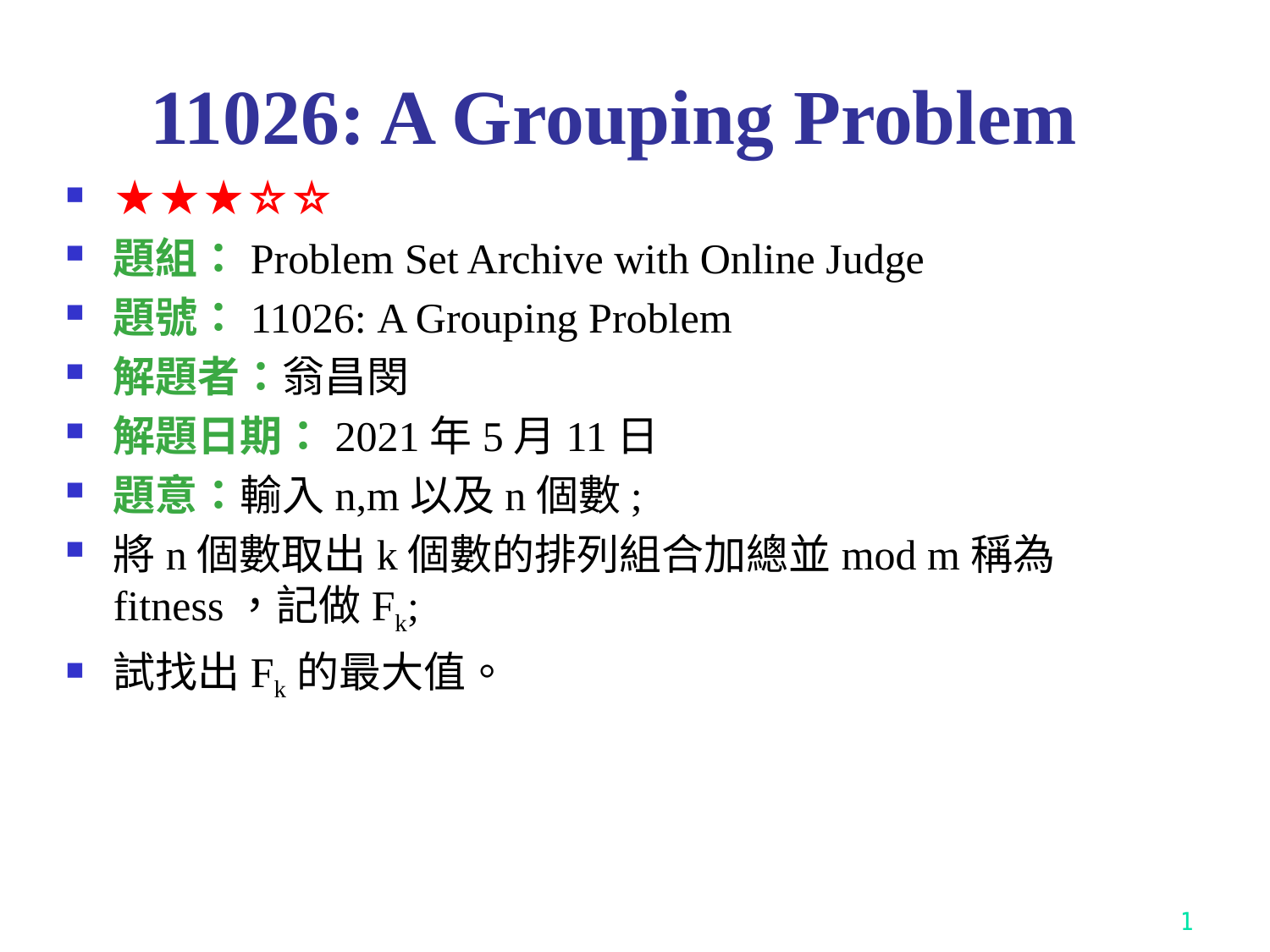

# 11026: A Grouping Problem
★★★☆☆
題組：Problem Set Archive with Online Judge
題號：11026: A Grouping Problem
解題者：翁昌閔
解題日期：2021年5月11日
題意：輸入n,m以及n個數;
將n個數取出k個數的排列組合加總並mod m稱為fitness，記做Fk;
試找出Fk的最大值。

1